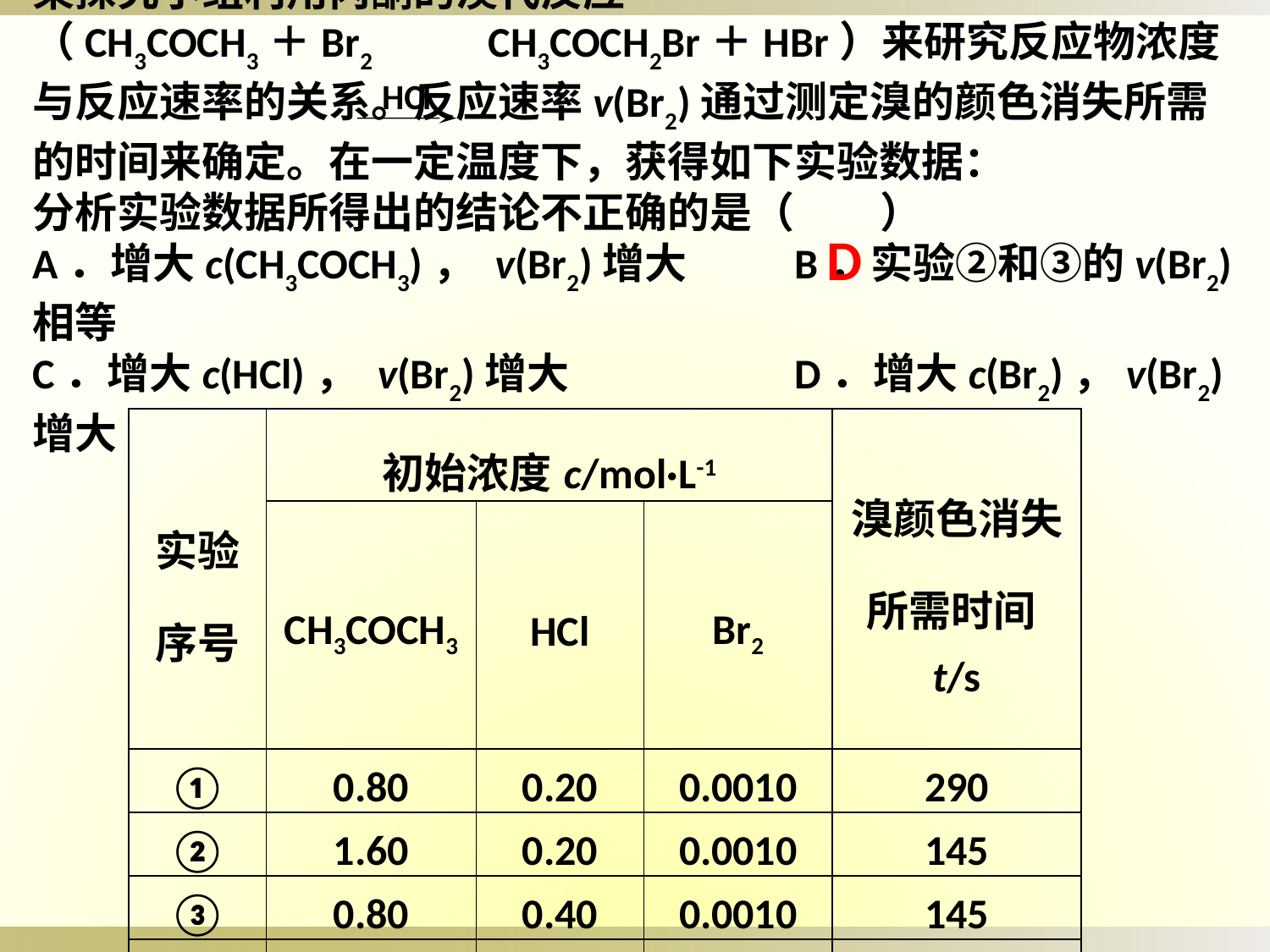

某探究小组利用丙酮的溴代反应
（CH3COCH3＋Br2                     CH3COCH2Br＋HBr）来研究反应物浓度与反应速率的关系。反应速率v(Br2)通过测定溴的颜色消失所需的时间来确定。在一定温度下，获得如下实验数据：
分析实验数据所得出的结论不正确的是（         ）
A．增大c(CH3COCH3)， v(Br2)增大	B．实验②和③的v(Br2)相等
C．增大c(HCl)， v(Br2)增大		D．增大c(Br2)，v(Br2)增大
HCl

D
| 实验 序号 | 初始浓度c/mol·L-1 |  |  | 溴颜色消失 所需时间t/s |
| --- | --- | --- | --- | --- |
|  | CH3COCH3 | HCl | Br2 |  |
| ① | 0.80 | 0.20 | 0.0010 | 290 |
| ② | 1.60 | 0.20 | 0.0010 | 145 |
| ③ | 0.80 | 0.40 | 0.0010 | 145 |
| ④ | 0.80 | 0.20 | 0.0020 | 580 |